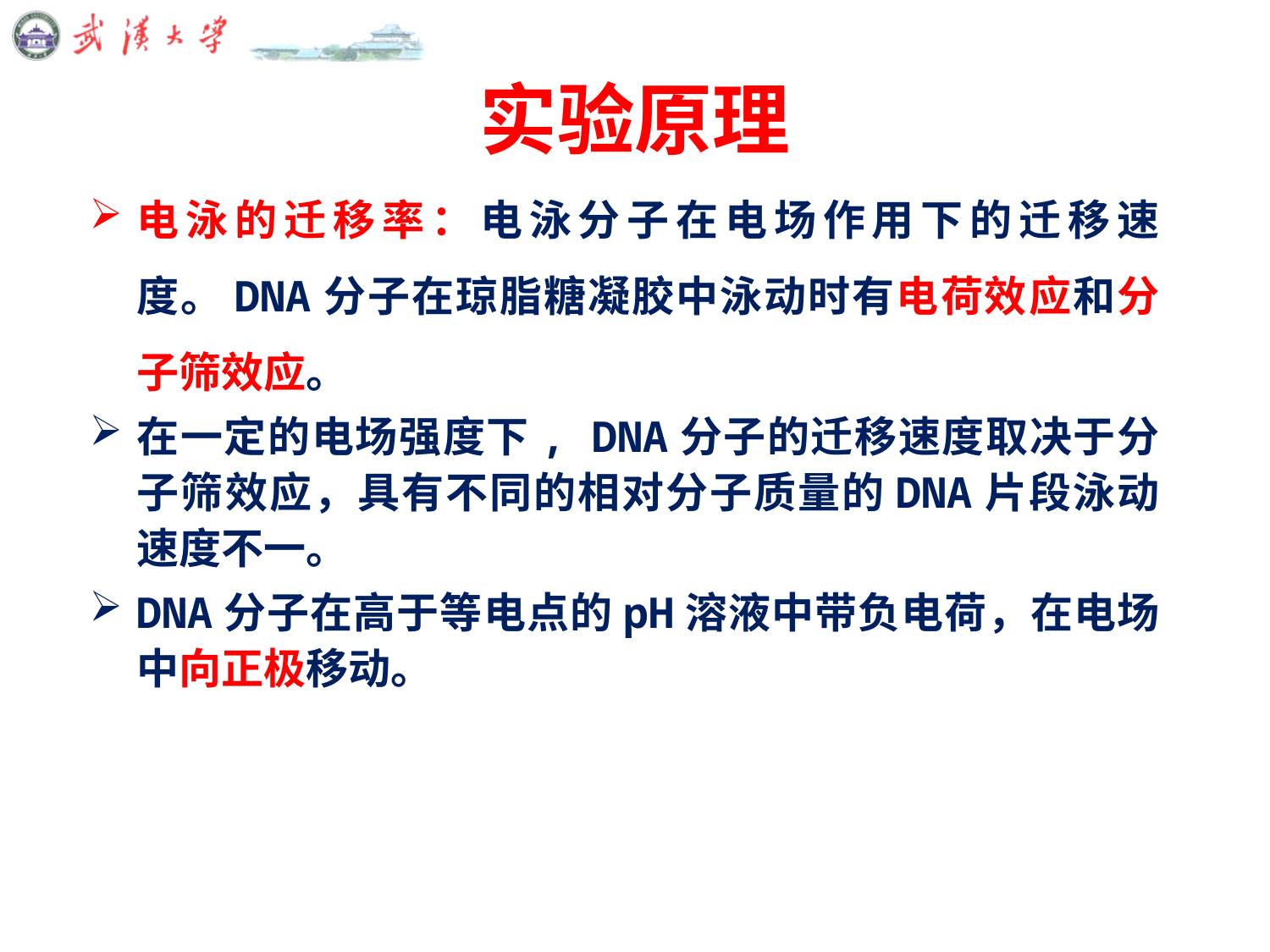

# 实验原理
电泳的迁移率：电泳分子在电场作用下的迁移速度。DNA分子在琼脂糖凝胶中泳动时有电荷效应和分子筛效应。
在一定的电场强度下, DNA分子的迁移速度取决于分子筛效应，具有不同的相对分子质量的DNA片段泳动速度不一。
DNA分子在高于等电点的pH溶液中带负电荷，在电场中向正极移动。